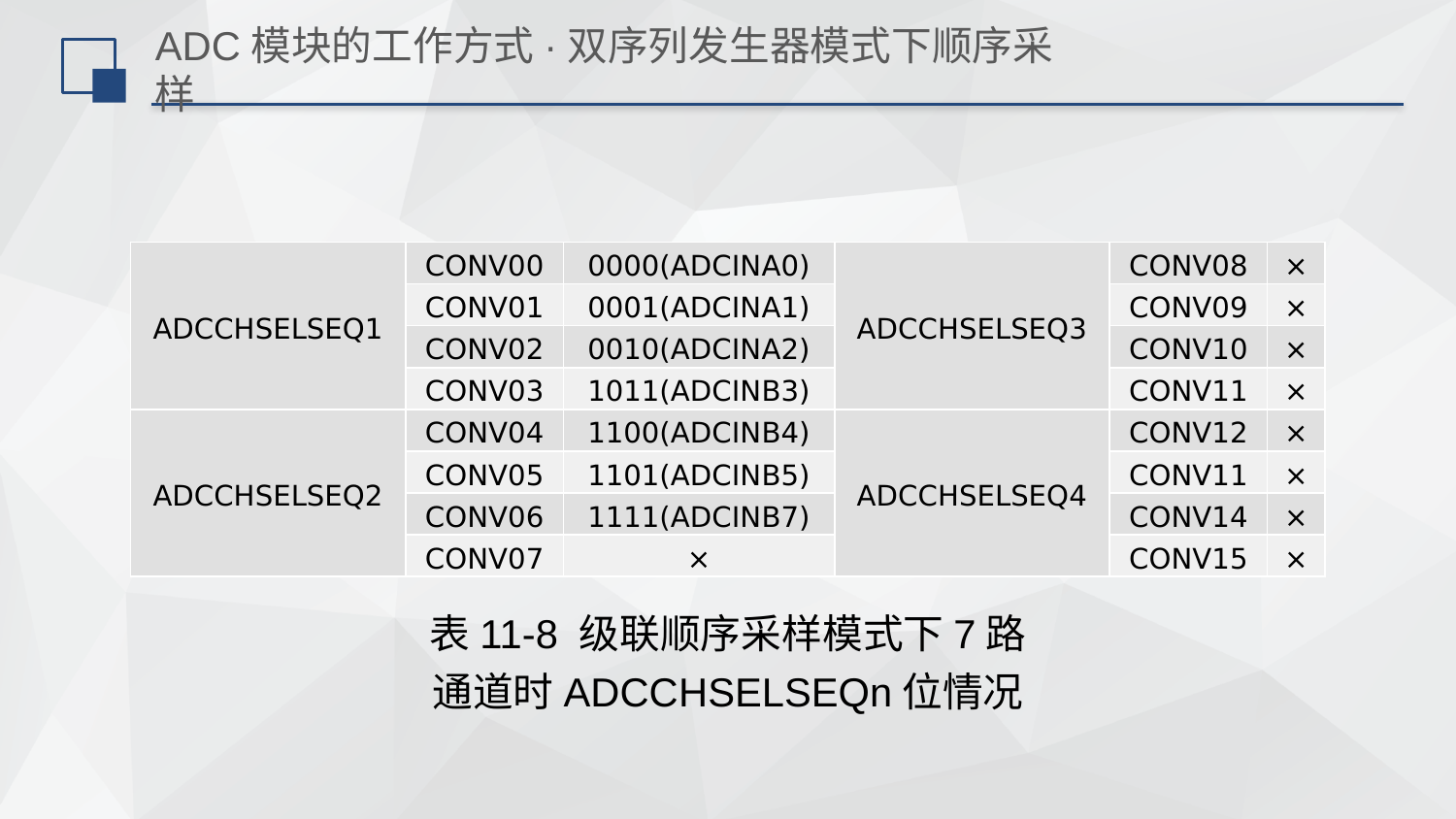

# ADC模块的工作方式·双序列发生器模式下顺序采样
| ADCCHSELSEQ1 | CONV00 | 0000(ADCINA0) | ADCCHSELSEQ3 | CONV08 | × |
| --- | --- | --- | --- | --- | --- |
|  | CONV01 | 0001(ADCINA1) |  | CONV09 | × |
|  | CONV02 | 0010(ADCINA2) |  | CONV10 | × |
|  | CONV03 | 1011(ADCINB3) |  | CONV11 | × |
| ADCCHSELSEQ2 | CONV04 | 1100(ADCINB4) | ADCCHSELSEQ4 | CONV12 | × |
|  | CONV05 | 1101(ADCINB5) |  | CONV11 | × |
|  | CONV06 | 1111(ADCINB7) |  | CONV14 | × |
|  | CONV07 | × |  | CONV15 | × |
表11-8 级联顺序采样模式下7路通道时ADCCHSELSEQn位情况